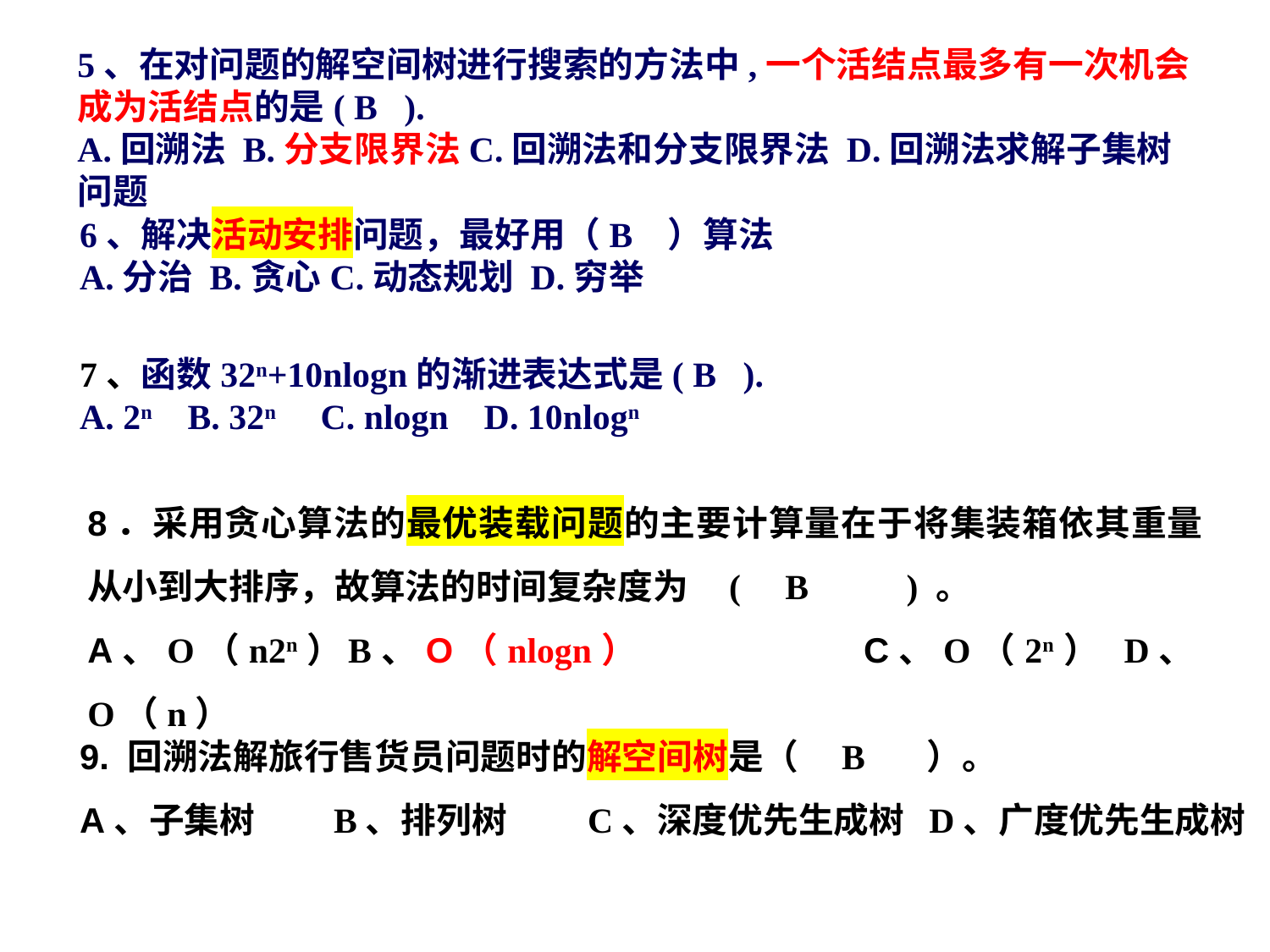

5、在对问题的解空间树进行搜索的方法中,一个活结点最多有一次机会成为活结点的是( B   ).
A.回溯法 B.分支限界法C.回溯法和分支限界法 D.回溯法求解子集树问题
6、解决活动安排问题，最好用（B   ）算法
A.分治 B.贪心C.动态规划 D.穷举
7、函数32n+10nlogn的渐进表达式是( B   ).
A. 2n    B. 32n     C. nlogn    D. 10nlogn
8．采用贪心算法的最优装载问题的主要计算量在于将集装箱依其重量从小到大排序，故算法的时间复杂度为    (     B           ) 。
A、O（n2n）	B、O（nlogn）		C、O（2n）	D、O（n）
9. 回溯法解旅行售货员问题时的解空间树是（ 	B      ）。
A、子集树	B、排列树	C、深度优先生成树  D、广度优先生成树